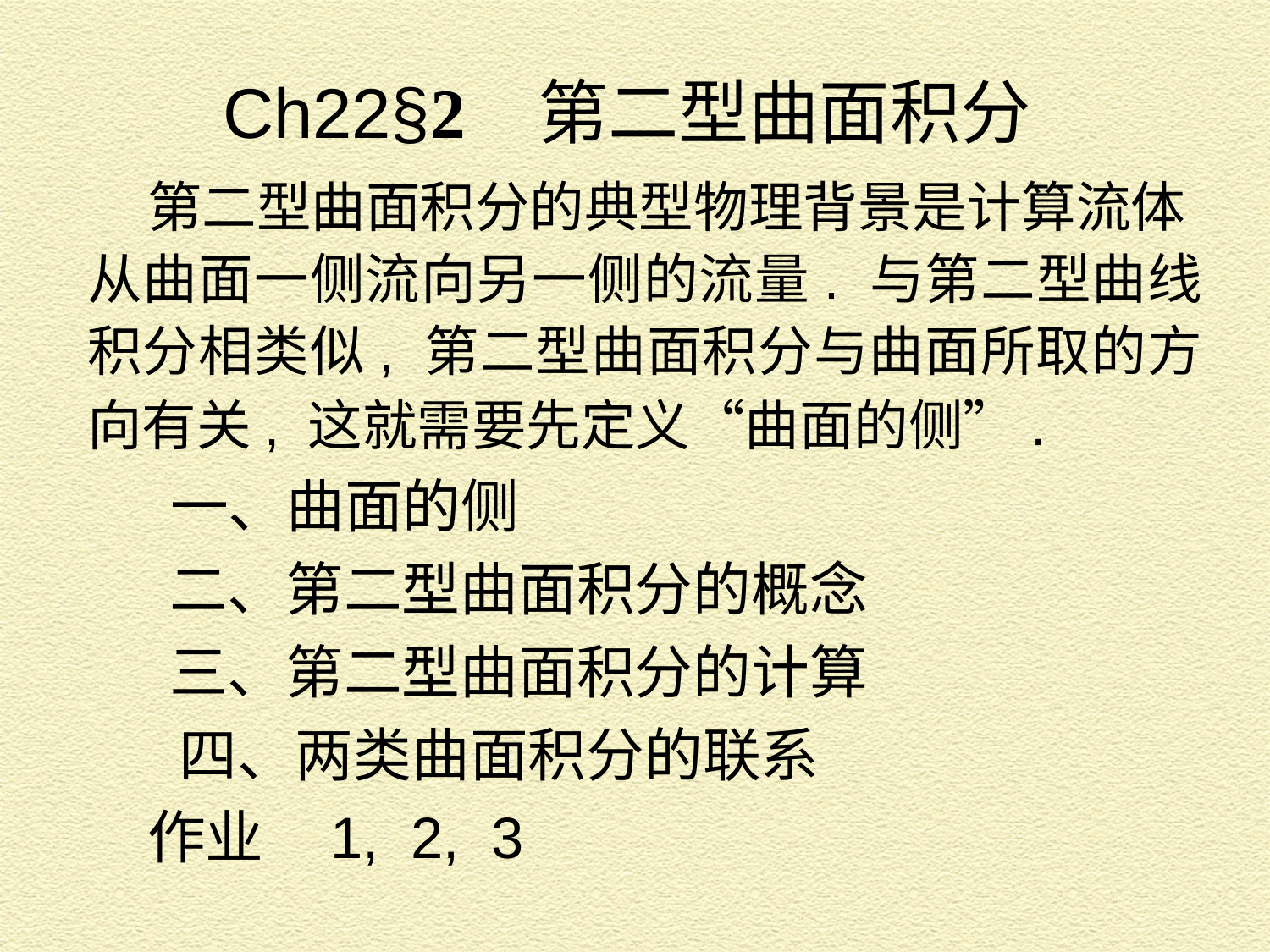

Ch22§2   第二型曲面积分
    第二型曲面积分的典型物理背景是计算流体
从曲面一侧流向另一侧的流量. 与第二型曲线积分相类似, 第二型曲面积分与曲面所取的方向有关, 这就需要先定义“曲面的侧”.
一、曲面的侧
二、第二型曲面积分的概念
三、第二型曲面积分的计算
四、两类曲面积分的联系
作业    1,  2,  3